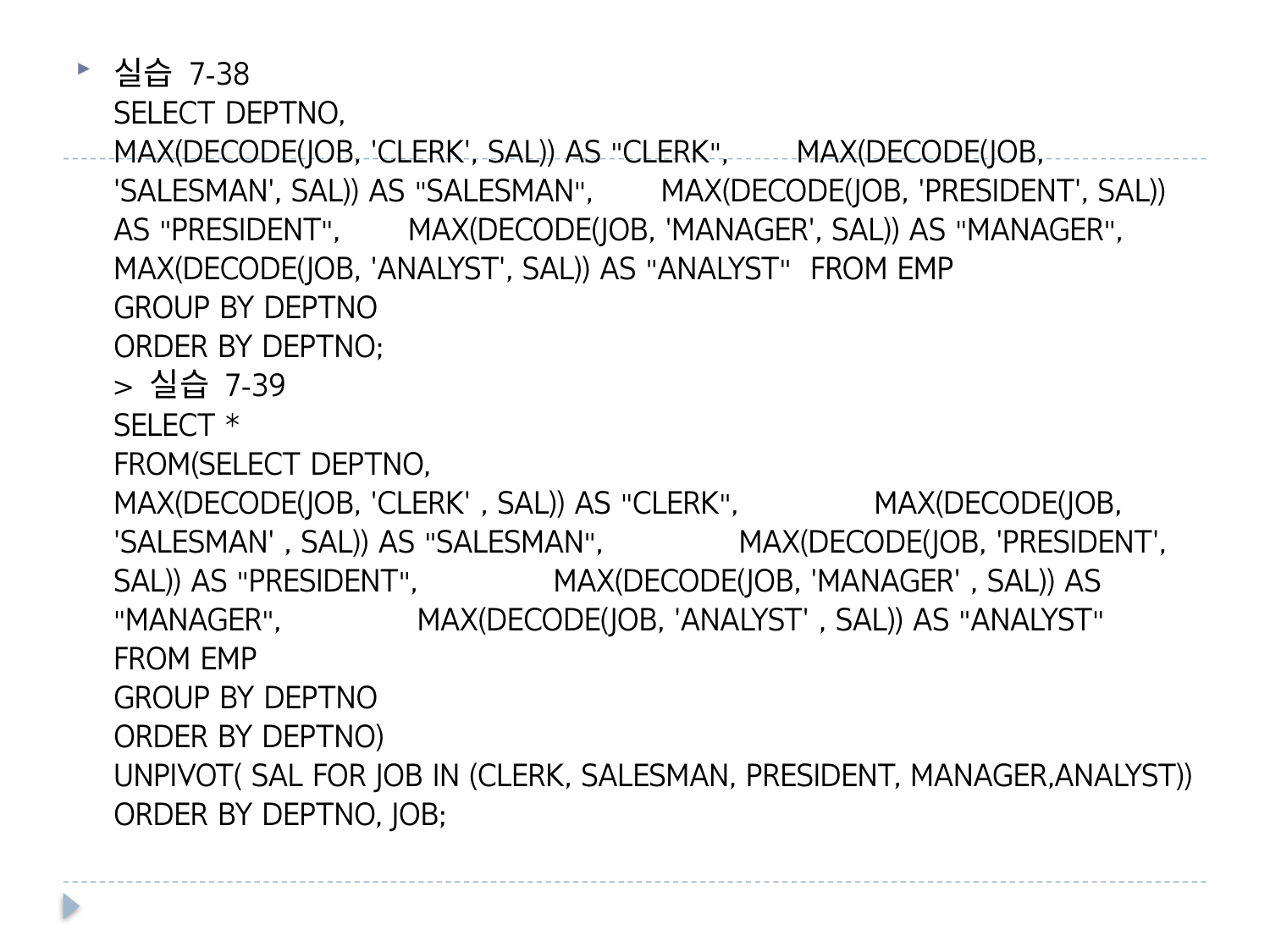

실습 7-38
SELECT DEPTNO,
MAX(DECODE(JOB, 'CLERK', SAL)) AS "CLERK",       MAX(DECODE(JOB, 'SALESMAN', SAL)) AS "SALESMAN",       MAX(DECODE(JOB, 'PRESIDENT', SAL)) AS "PRESIDENT",       MAX(DECODE(JOB, 'MANAGER', SAL)) AS "MANAGER",       MAX(DECODE(JOB, 'ANALYST', SAL)) AS "ANALYST"  FROM EMP
GROUP BY DEPTNO
ORDER BY DEPTNO;
> 실습 7-39
SELECT *
FROM(SELECT DEPTNO,
MAX(DECODE(JOB, 'CLERK' , SAL)) AS "CLERK",              MAX(DECODE(JOB, 'SALESMAN' , SAL)) AS "SALESMAN",              MAX(DECODE(JOB, 'PRESIDENT', SAL)) AS "PRESIDENT",              MAX(DECODE(JOB, 'MANAGER' , SAL)) AS "MANAGER",              MAX(DECODE(JOB, 'ANALYST' , SAL)) AS "ANALYST"
FROM EMP
GROUP BY DEPTNO
ORDER BY DEPTNO)
UNPIVOT( SAL FOR JOB IN (CLERK, SALESMAN, PRESIDENT, MANAGER,ANALYST))
ORDER BY DEPTNO, JOB;